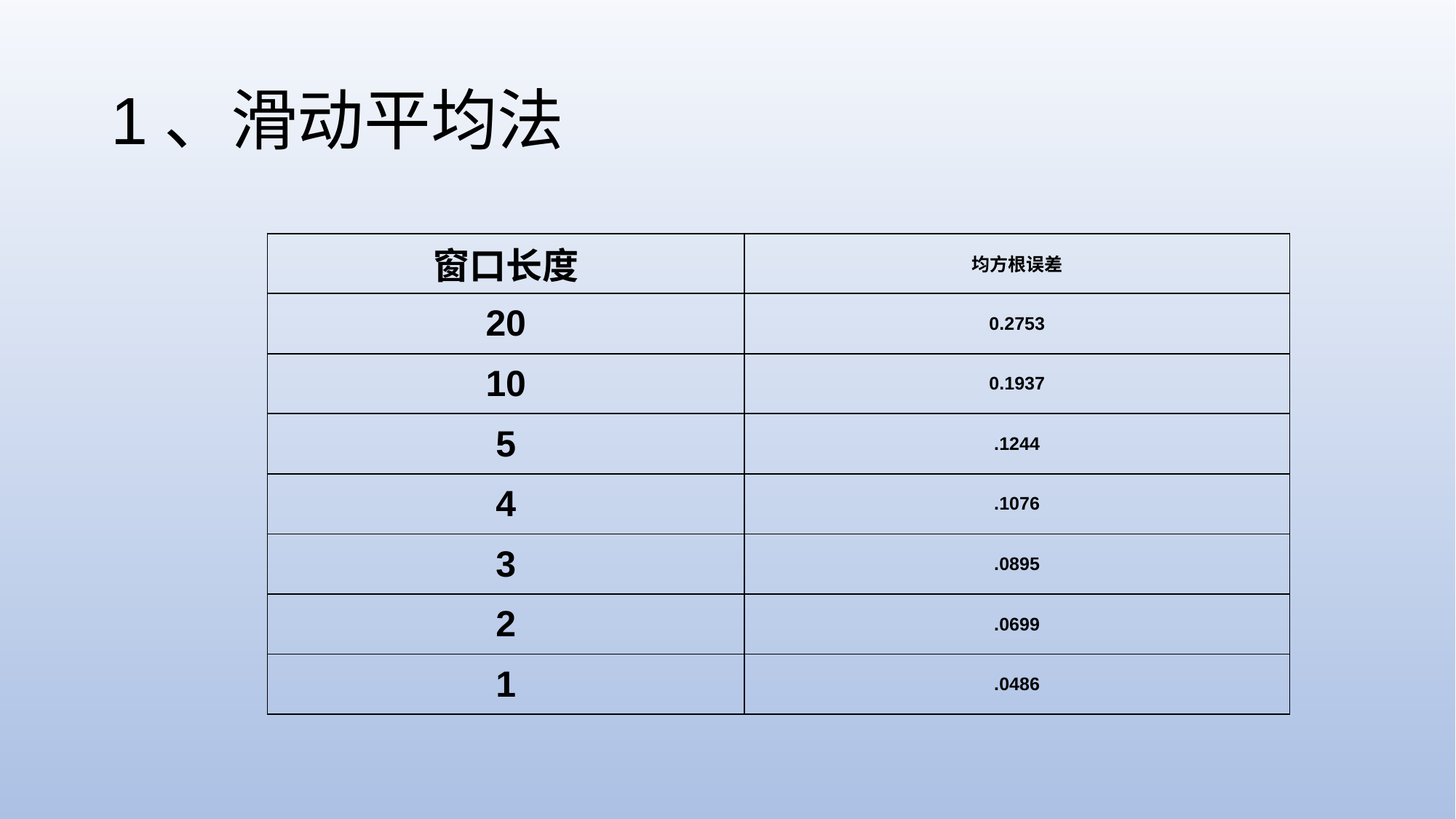

# 1、滑动平均法
| 窗口长度 | 均方根误差 |
| --- | --- |
| 20 | 0.2753 |
| 10 | 0.1937 |
| 5 | .1244 |
| 4 | .1076 |
| 3 | .0895 |
| 2 | .0699 |
| 1 | .0486 |